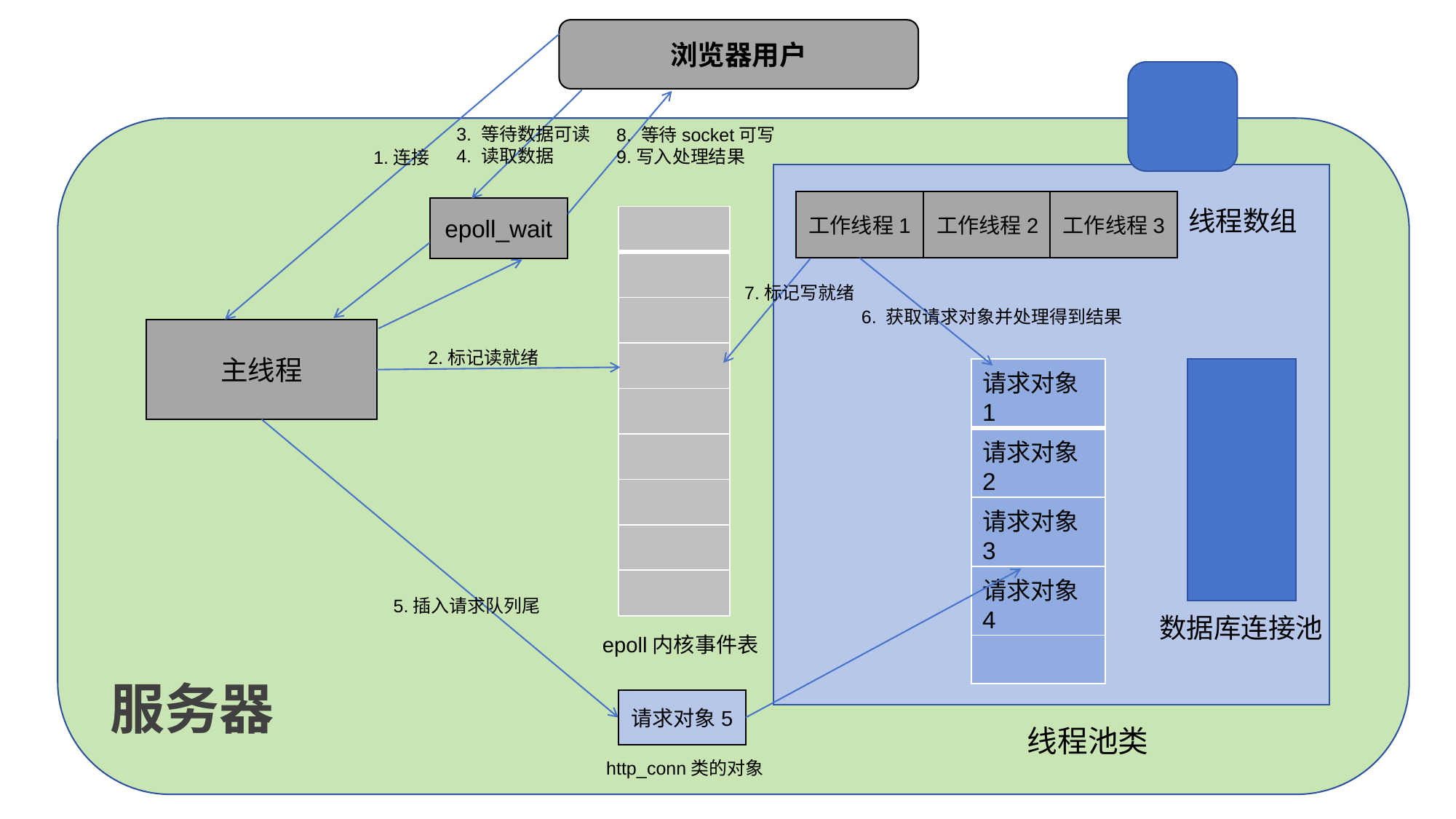

浏览器用户

3. 等待数据可读
4. 读取数据

8. 等待socket可写
9.写入处理结果
1.连接

工作线程1
工作线程2
工作线程3
epoll_wait
线程数组
|  |
| --- |
|  |
|  |
|  |
|  |
|  |
|  |
|  |
|  |
7.标记写就绪
6. 获取请求对象并处理得到结果
主线程
2.标记读就绪
| 请求对象1 |
| --- |
| 请求对象2 |
| 请求对象3 |
| 请求对象4 |
|  |

5.插入请求队列尾
请求队列
数据库连接池
epoll内核事件表
服务器
请求对象5
线程池类
http_conn类的对象